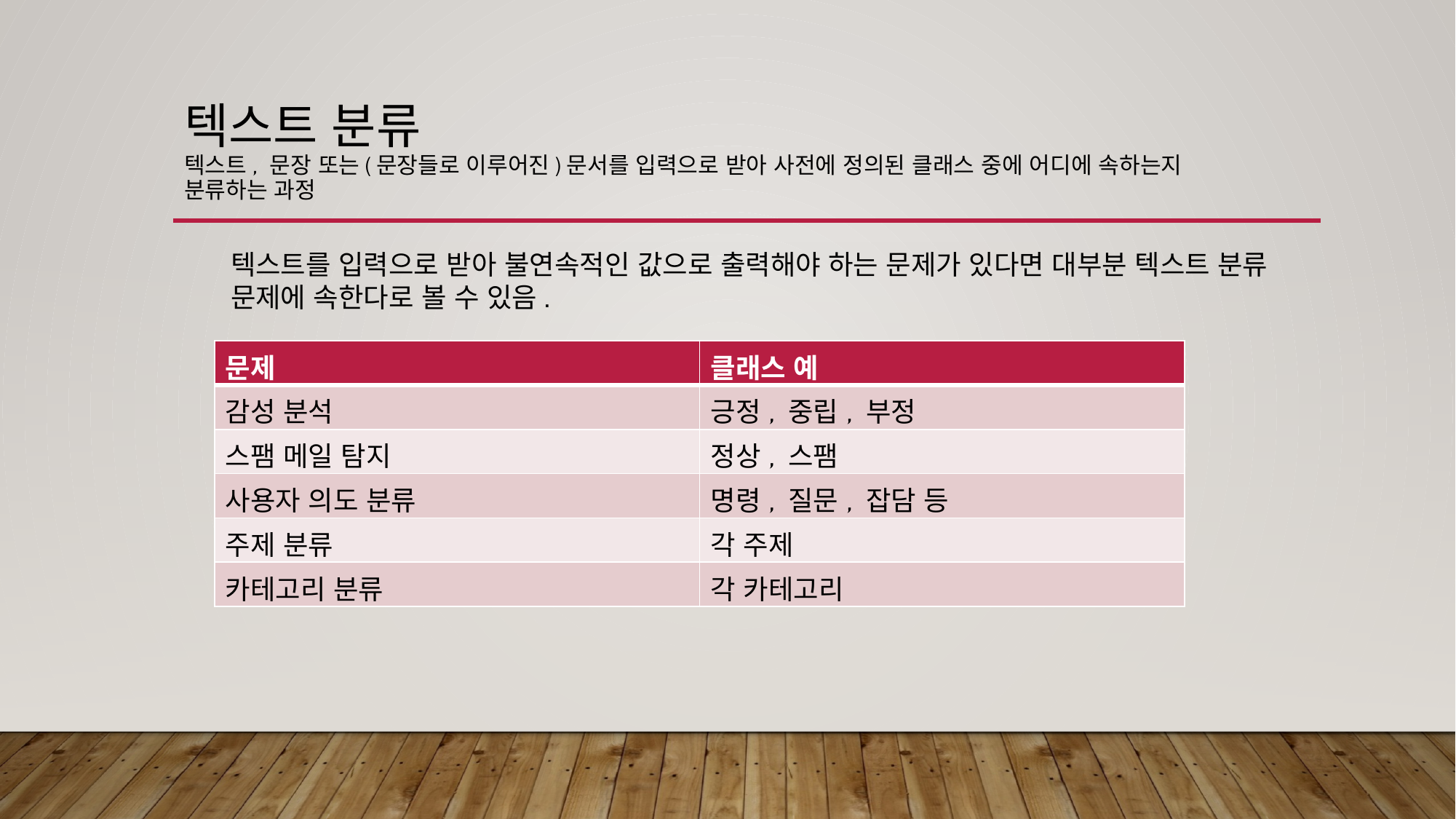

# 텍스트 분류 텍스트, 문장 또는(문장들로 이루어진)문서를 입력으로 받아 사전에 정의된 클래스 중에 어디에 속하는지 분류하는 과정
텍스트를 입력으로 받아 불연속적인 값으로 출력해야 하는 문제가 있다면 대부분 텍스트 분류
문제에 속한다로 볼 수 있음.
| 문제 | 클래스 예 |
| --- | --- |
| 감성 분석 | 긍정, 중립, 부정 |
| 스팸 메일 탐지 | 정상, 스팸 |
| 사용자 의도 분류 | 명령, 질문, 잡담 등 |
| 주제 분류 | 각 주제 |
| 카테고리 분류 | 각 카테고리 |